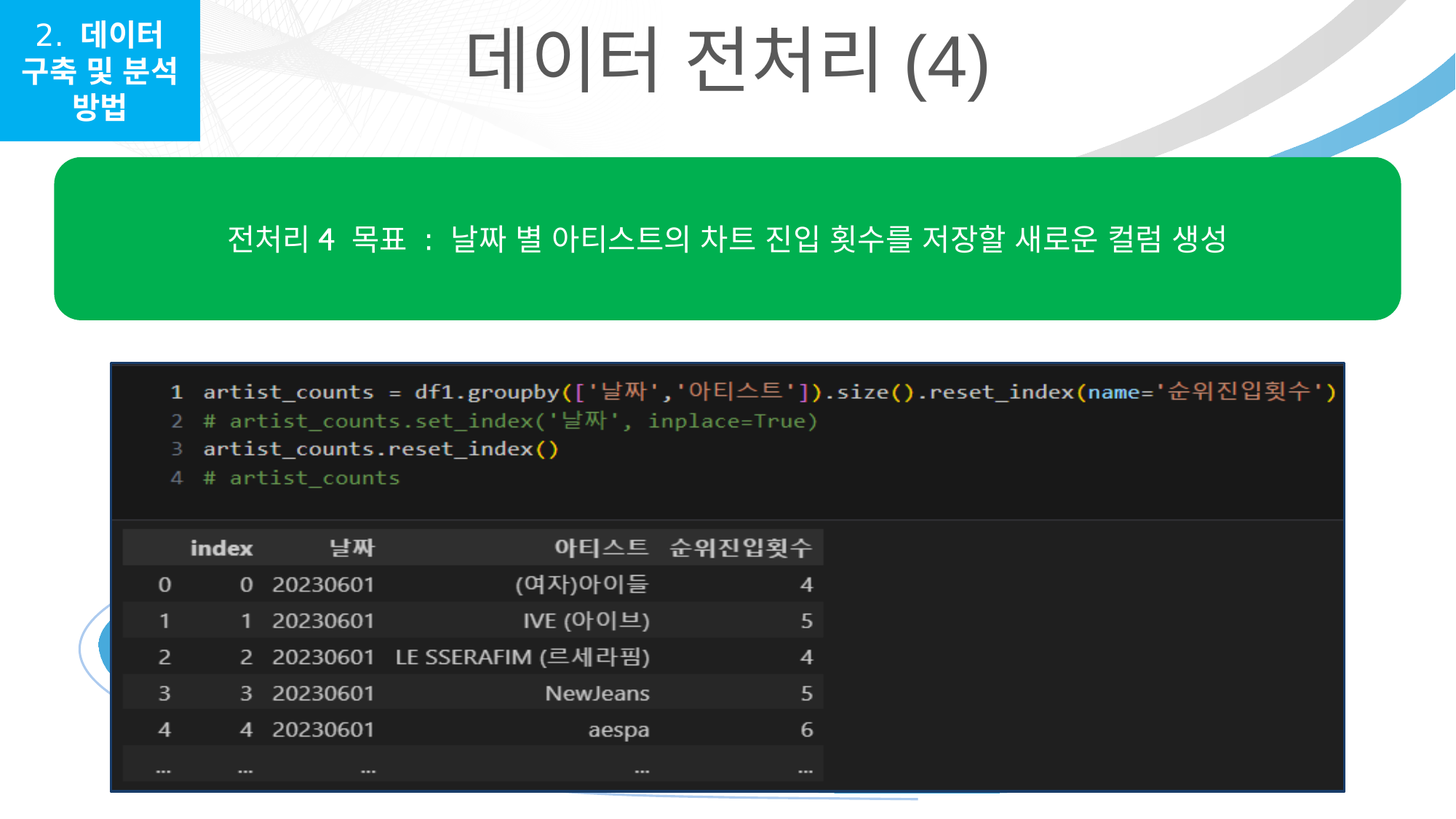

2. 데이터 구축 및 분석 방법
데이터 전처리(4)
전처리4 목표 : 날짜 별 아티스트의 차트 진입 횟수를 저장할 새로운 컬럼 생성